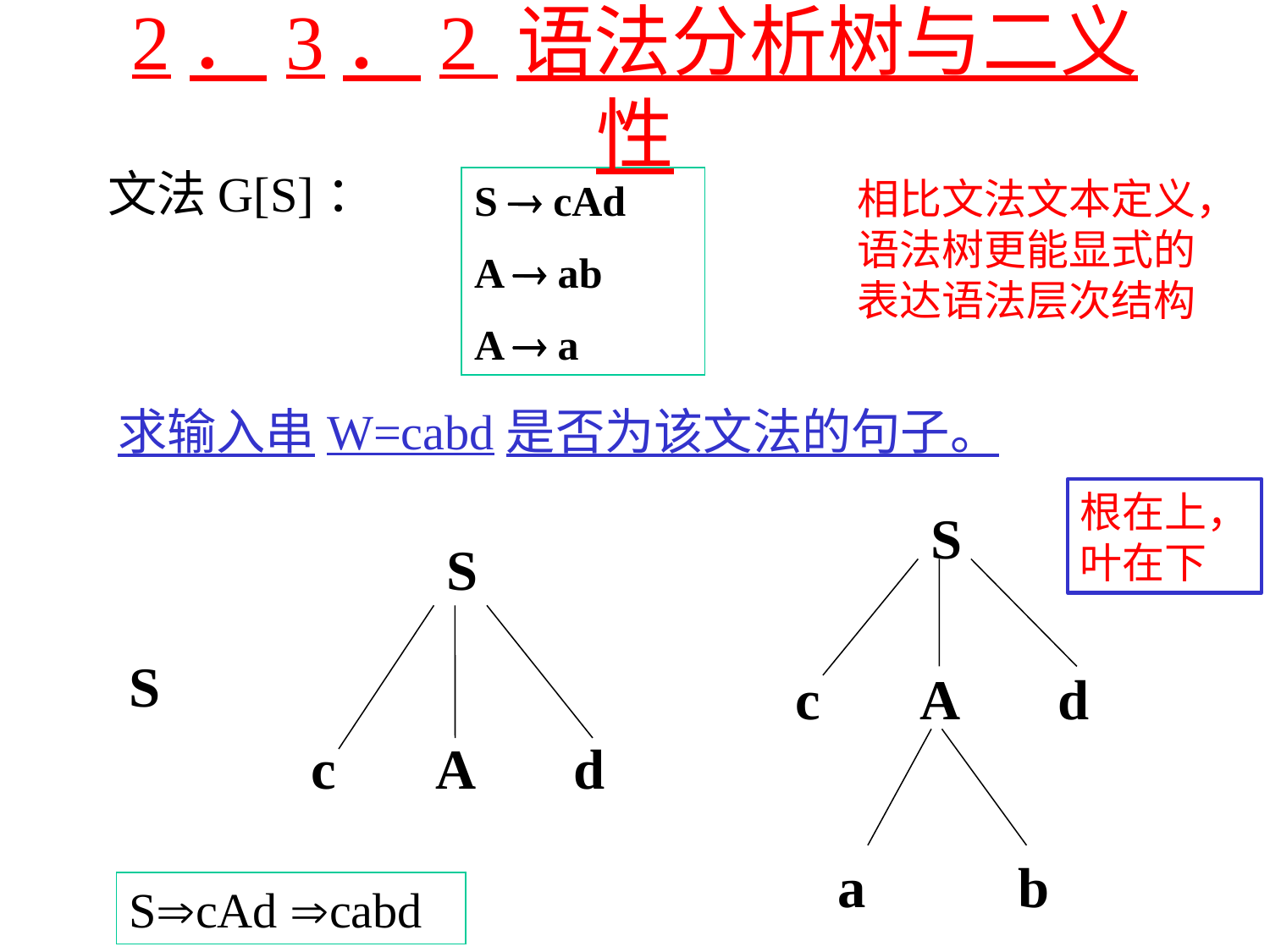

# 2．3．2 语法分析树与二义性
文法G[S]：
相比文法文本定义，语法树更能显式的表达语法层次结构
S → cAd
A → ab
A → a
求输入串W=cabd是否为该文法的句子。
根在上，叶在下
S

d
c
A
S

c
A
d
S

a
b
S⇒cAd ⇒cabd